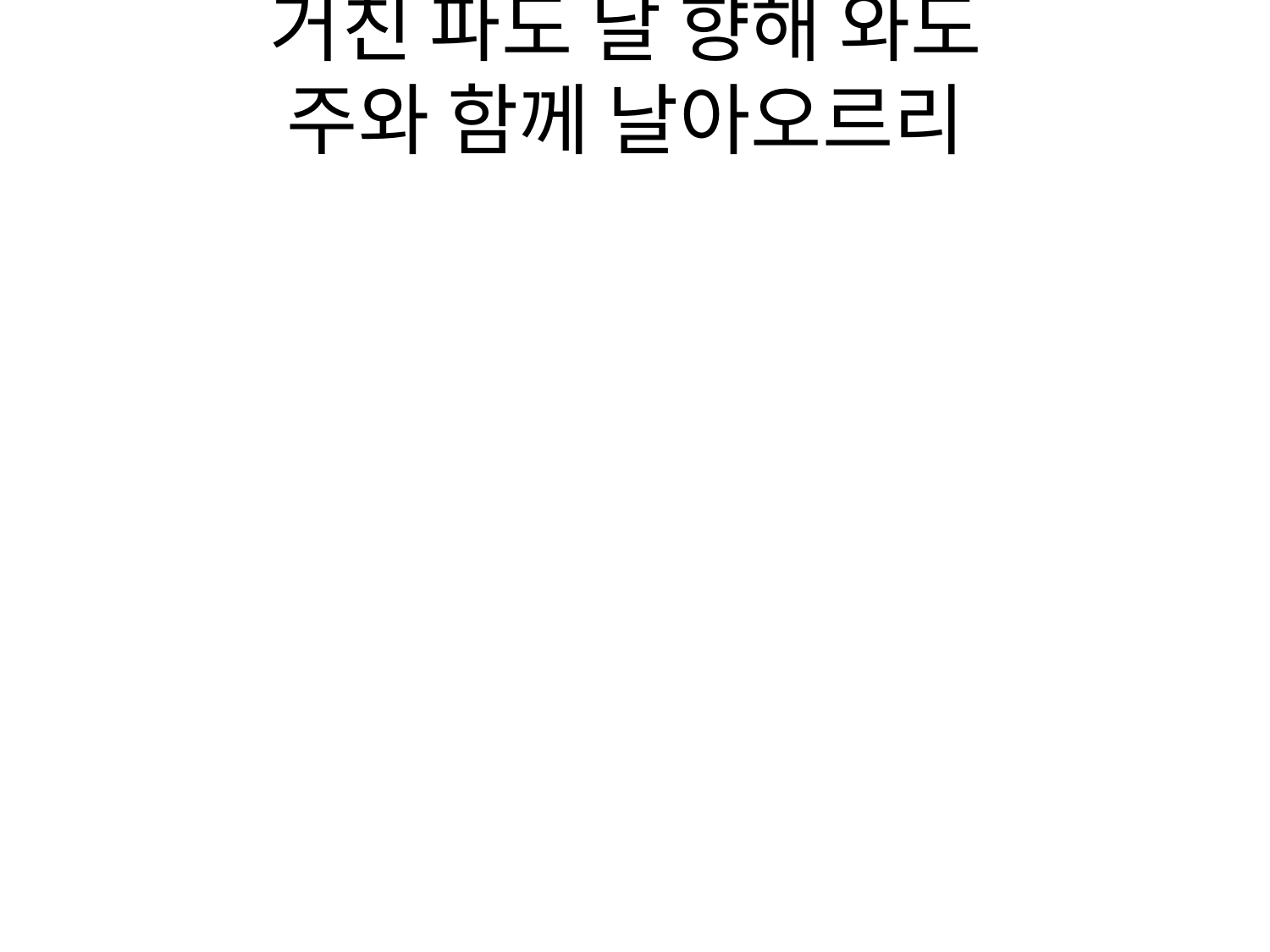

# 거친 파도 날 향해 와도
주와 함께 날아오르리